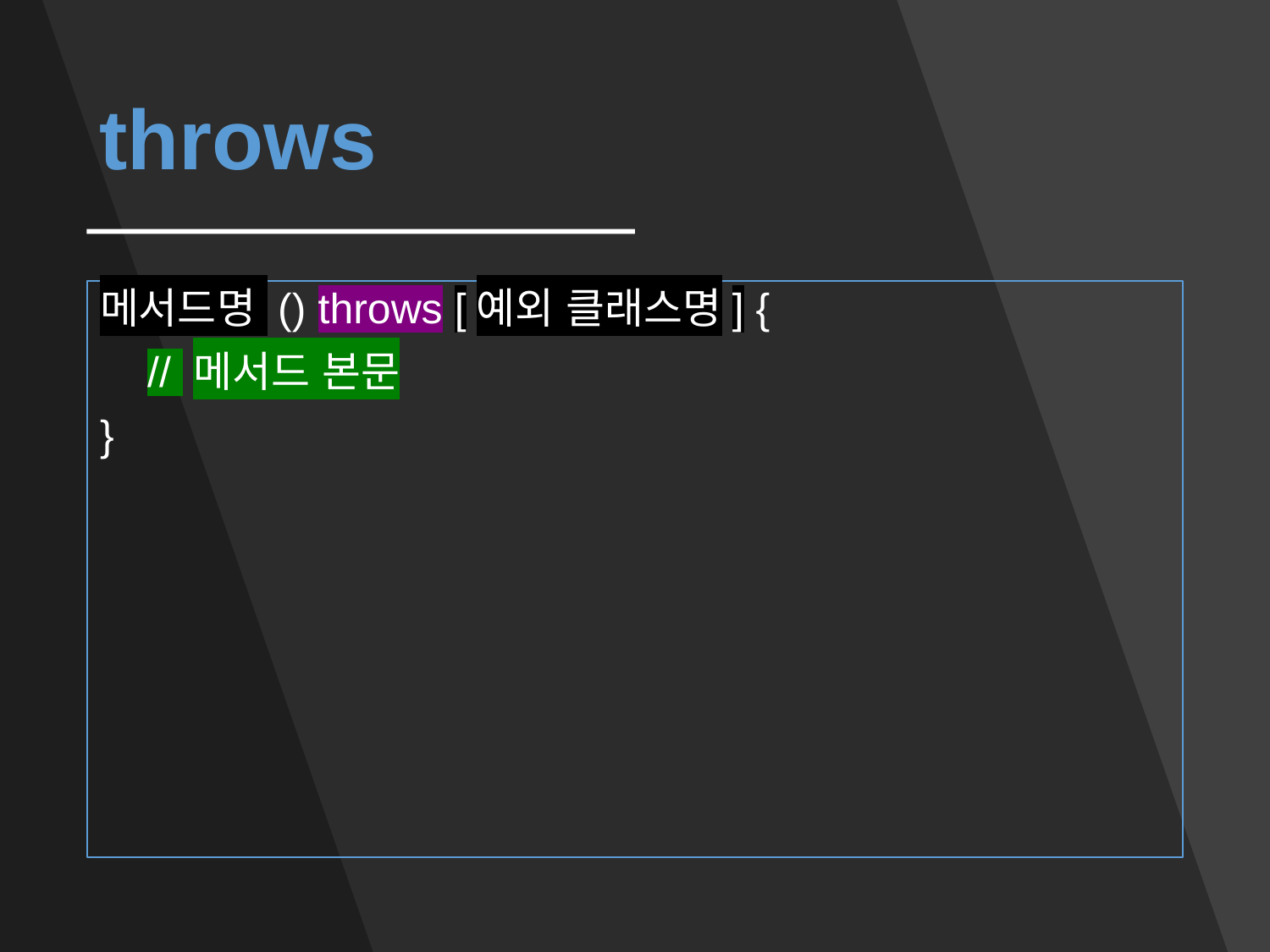

# throws

메서드명 () throws [예외 클래스명] {
    // 메서드 본문
}